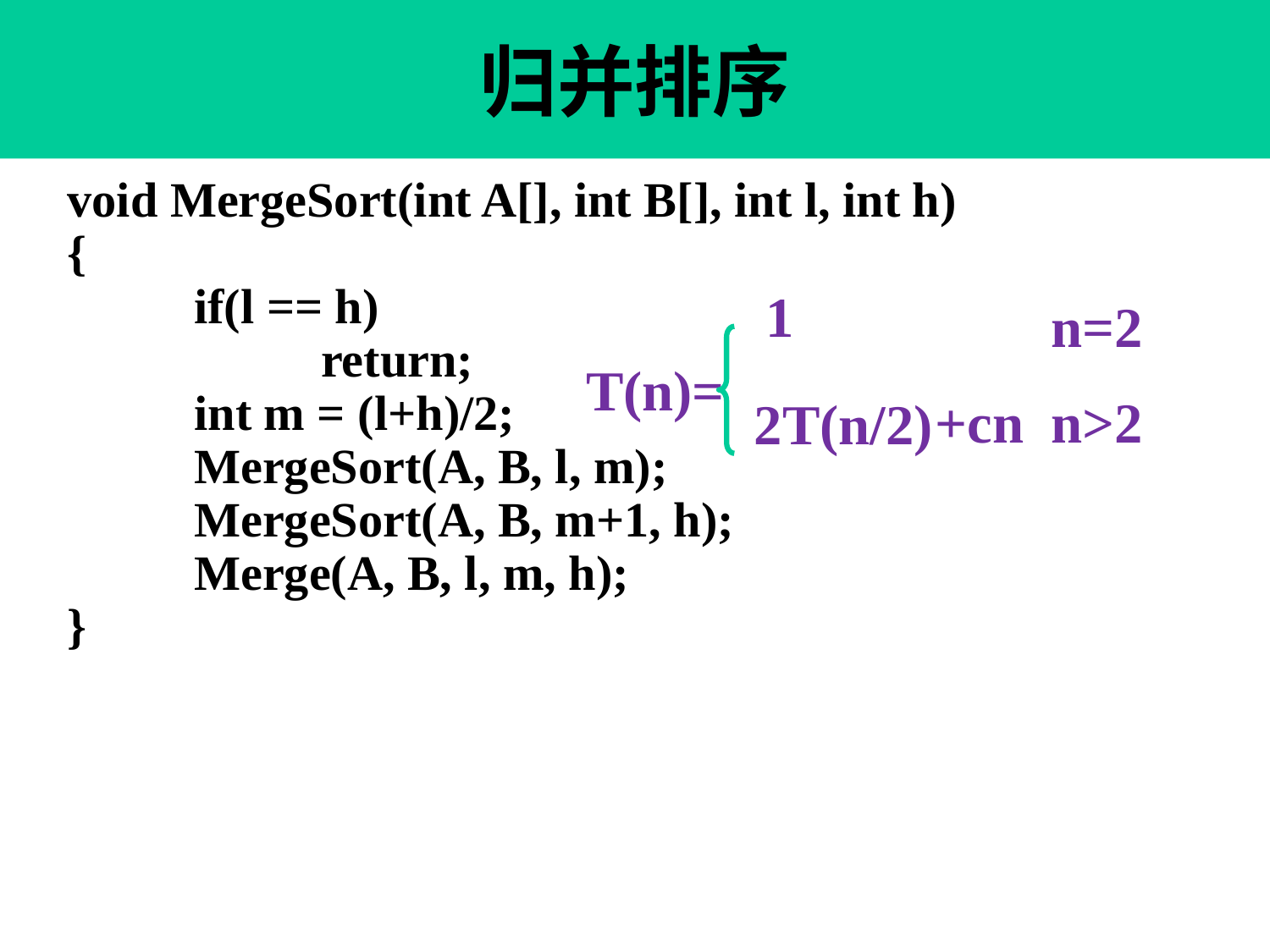

归并排序
void MergeSort(int A[], int B[], int l, int h)
{
	if(l == h)
		return;
	int m = (l+h)/2;
	MergeSort(A, B, l, m);
	MergeSort(A, B, m+1, h);
	Merge(A, B, l, m, h);
}
1
n=2

T(n)=
 +cn
n>2
2T(n/2)